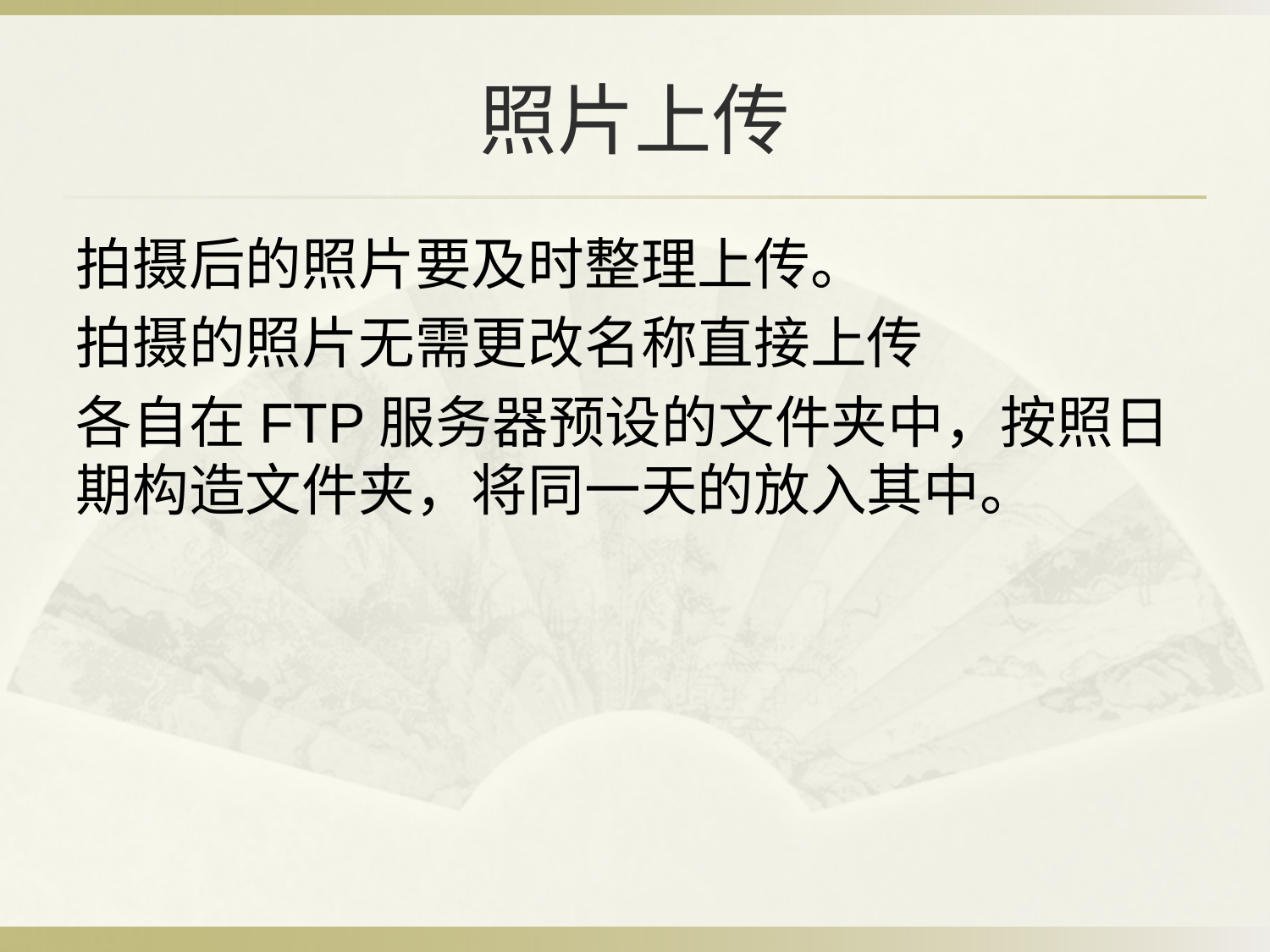

# 照片上传
拍摄后的照片要及时整理上传。
拍摄的照片无需更改名称直接上传
各自在FTP服务器预设的文件夹中，按照日期构造文件夹，将同一天的放入其中。